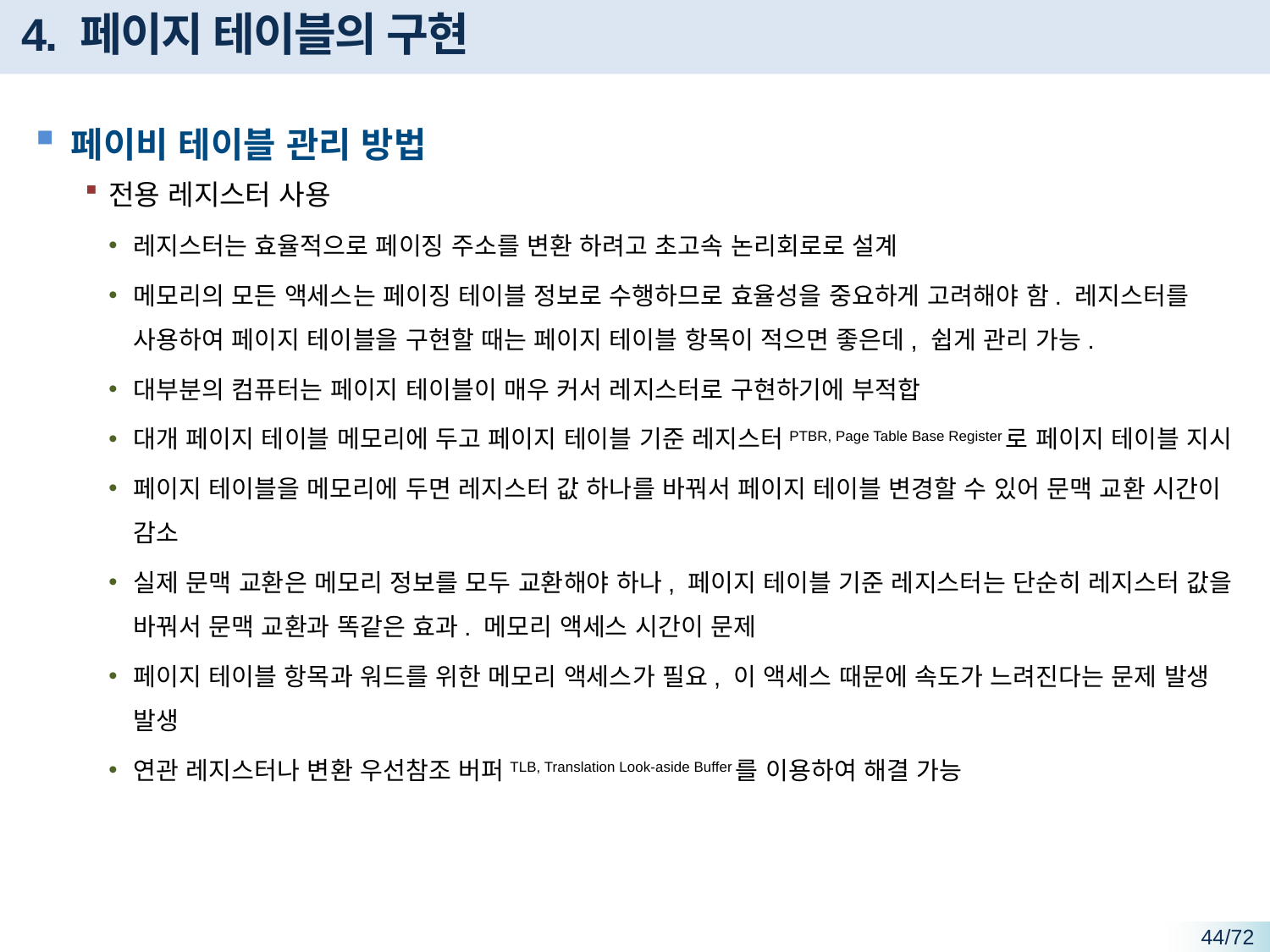

# 4. 페이지 테이블의 구현
페이비 테이블 관리 방법
전용 레지스터 사용
레지스터는 효율적으로 페이징 주소를 변환 하려고 초고속 논리회로로 설계
메모리의 모든 액세스는 페이징 테이블 정보로 수행하므로 효율성을 중요하게 고려해야 함. 레지스터를 사용하여 페이지 테이블을 구현할 때는 페이지 테이블 항목이 적으면 좋은데, 쉽게 관리 가능.
대부분의 컴퓨터는 페이지 테이블이 매우 커서 레지스터로 구현하기에 부적합
대개 페이지 테이블 메모리에 두고 페이지 테이블 기준 레지스터PTBR, Page Table Base Register로 페이지 테이블 지시
페이지 테이블을 메모리에 두면 레지스터 값 하나를 바꿔서 페이지 테이블 변경할 수 있어 문맥 교환 시간이 감소
실제 문맥 교환은 메모리 정보를 모두 교환해야 하나, 페이지 테이블 기준 레지스터는 단순히 레지스터 값을 바꿔서 문맥 교환과 똑같은 효과. 메모리 액세스 시간이 문제
페이지 테이블 항목과 워드를 위한 메모리 액세스가 필요, 이 액세스 때문에 속도가 느려진다는 문제 발생 발생
연관 레지스터나 변환 우선참조 버퍼TLB, Translation Look-aside Buffer를 이용하여 해결 가능